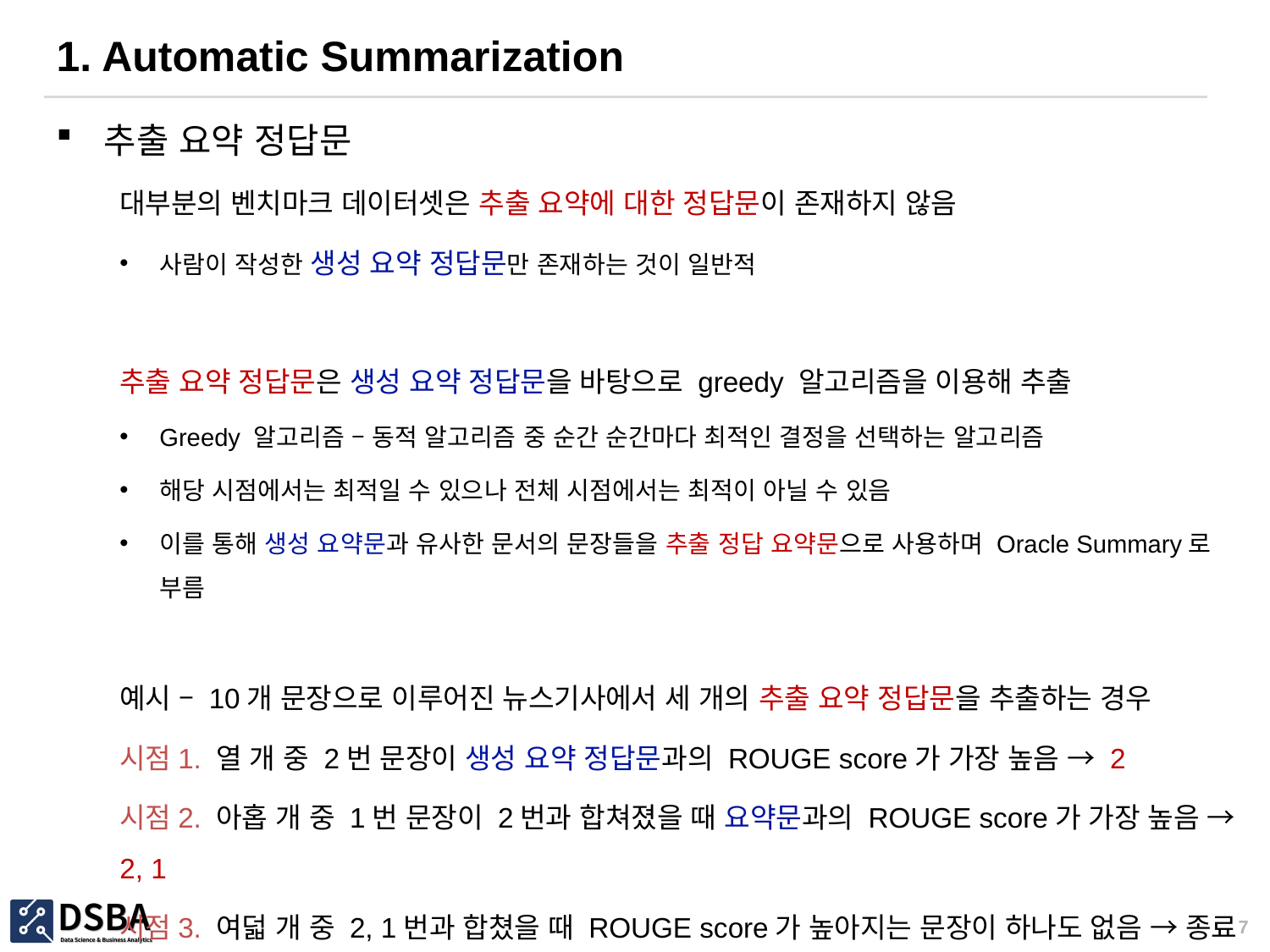

# 1. Automatic Summarization
추출 요약 정답문
대부분의 벤치마크 데이터셋은 추출 요약에 대한 정답문이 존재하지 않음
사람이 작성한 생성 요약 정답문만 존재하는 것이 일반적

추출 요약 정답문은 생성 요약 정답문을 바탕으로 greedy 알고리즘을 이용해 추출
Greedy 알고리즘 – 동적 알고리즘 중 순간 순간마다 최적인 결정을 선택하는 알고리즘
해당 시점에서는 최적일 수 있으나 전체 시점에서는 최적이 아닐 수 있음
이를 통해 생성 요약문과 유사한 문서의 문장들을 추출 정답 요약문으로 사용하며 Oracle Summary로 부름

예시 – 10개 문장으로 이루어진 뉴스기사에서 세 개의 추출 요약 정답문을 추출하는 경우
시점1. 열 개 중 2번 문장이 생성 요약 정답문과의 ROUGE score가 가장 높음 → 2
시점2. 아홉 개 중 1번 문장이 2번과 합쳐졌을 때 요약문과의 ROUGE score가 가장 높음 → 2, 1
시점3. 여덟 개 중 2, 1번과 합쳤을 때 ROUGE score가 높아지는 문장이 하나도 없음 → 종료

7